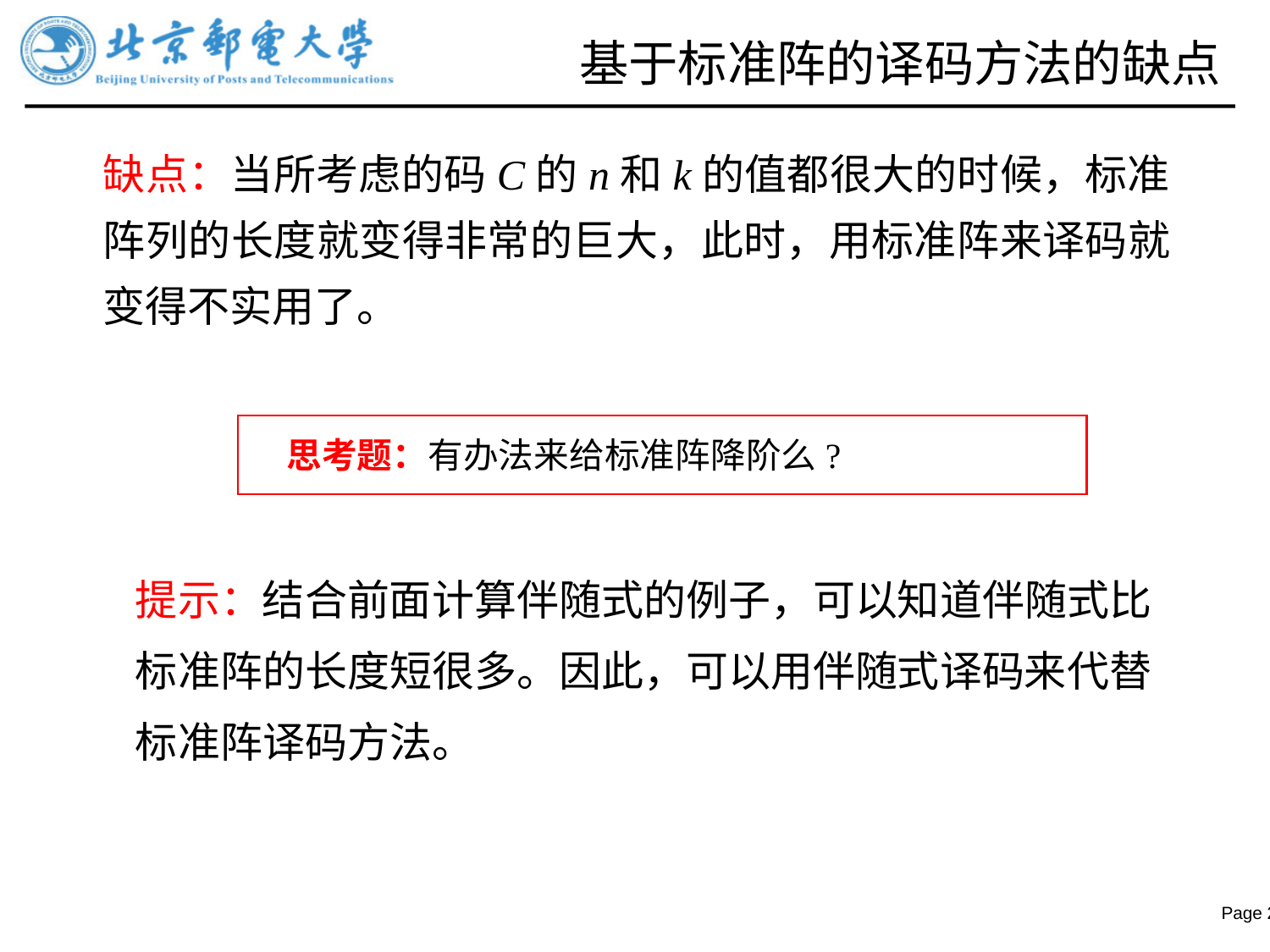

# 基于标准阵的译码方法的缺点
缺点：当所考虑的码C的n和k的值都很大的时候，标准阵列的长度就变得非常的巨大，此时，用标准阵来译码就变得不实用了。

思考题：有办法来给标准阵降阶么?
提示：结合前面计算伴随式的例子，可以知道伴随式比标准阵的长度短很多。因此，可以用伴随式译码来代替标准阵译码方法。